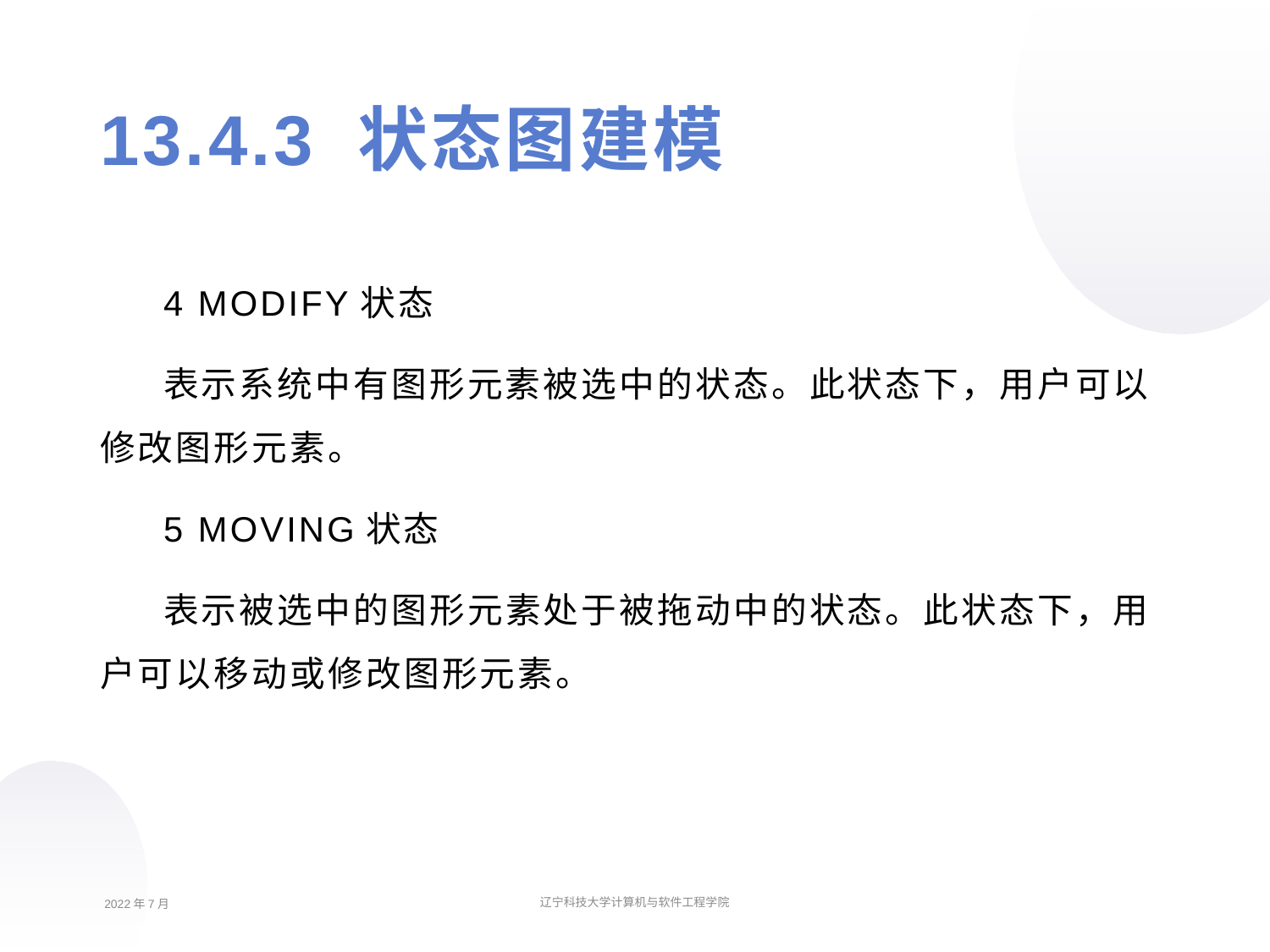

13.4.3 状态图建模
4 MODIFY状态
表示系统中有图形元素被选中的状态。此状态下，用户可以修改图形元素。
5 MOVING状态
表示被选中的图形元素处于被拖动中的状态。此状态下，用户可以移动或修改图形元素。

2022年7月
辽宁科技大学计算机与软件工程学院
95